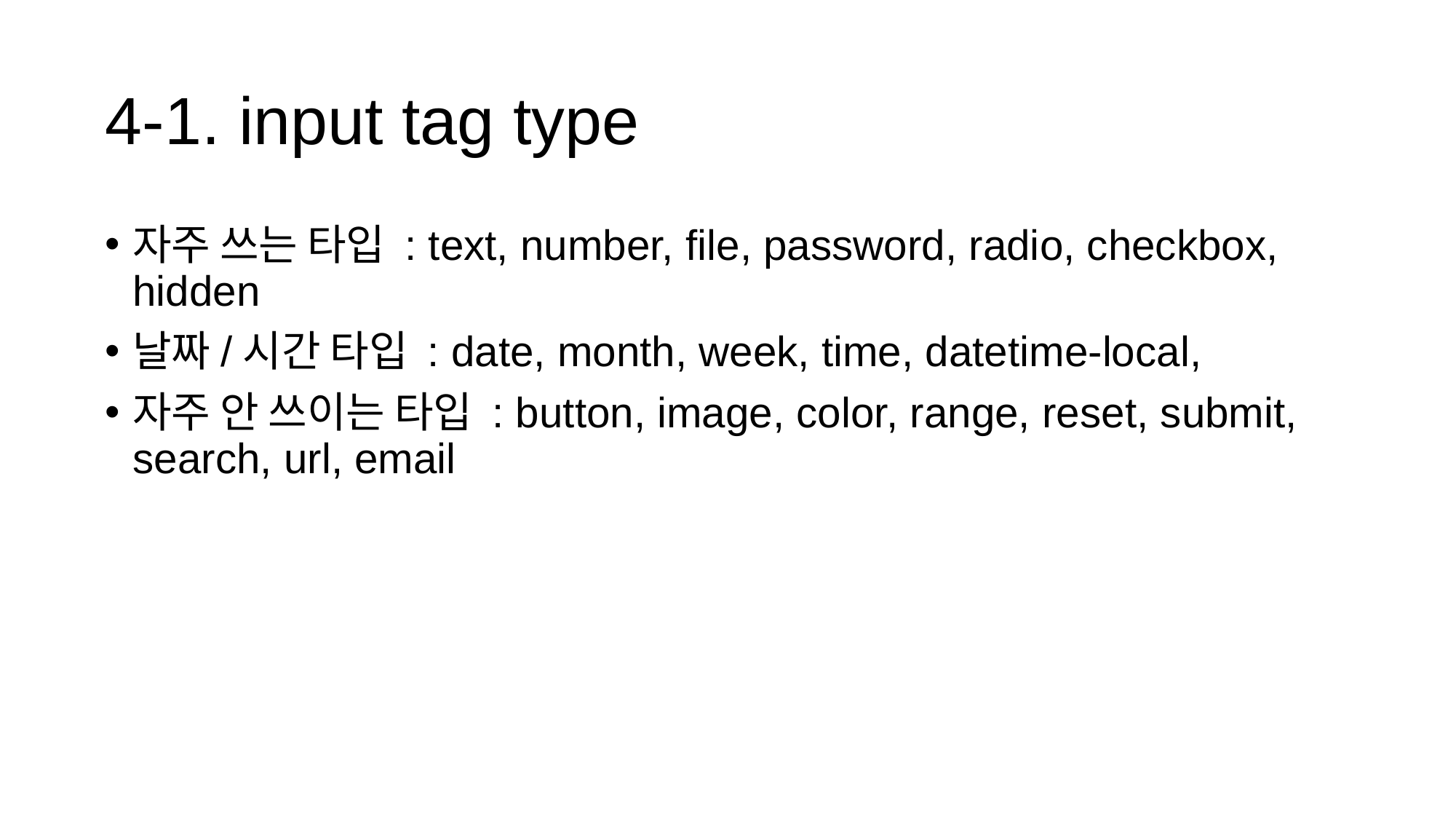

# 4-1. input tag type
자주 쓰는 타입 : text, number, file, password, radio, checkbox, hidden
날짜/시간 타입 : date, month, week, time, datetime-local,
자주 안 쓰이는 타입 : button, image, color, range, reset, submit, search, url, email